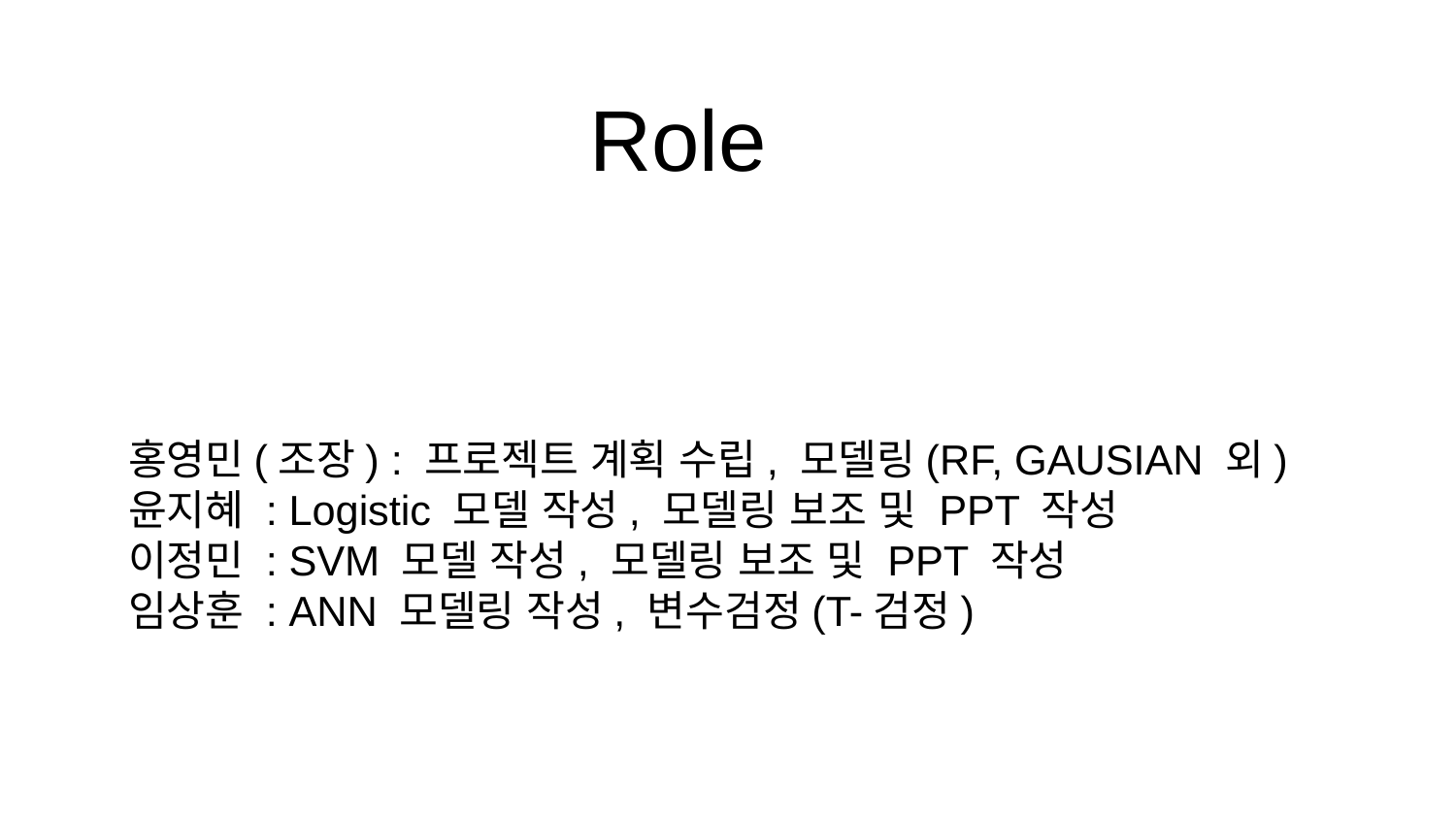

# Role
홍영민(조장) : 프로젝트 계획 수립, 모델링(RF, GAUSIAN 외)
윤지혜 : Logistic 모델 작성, 모델링 보조 및 PPT 작성
이정민 : SVM 모델 작성, 모델링 보조 및 PPT 작성
임상훈 : ANN 모델링 작성, 변수검정(T-검정)